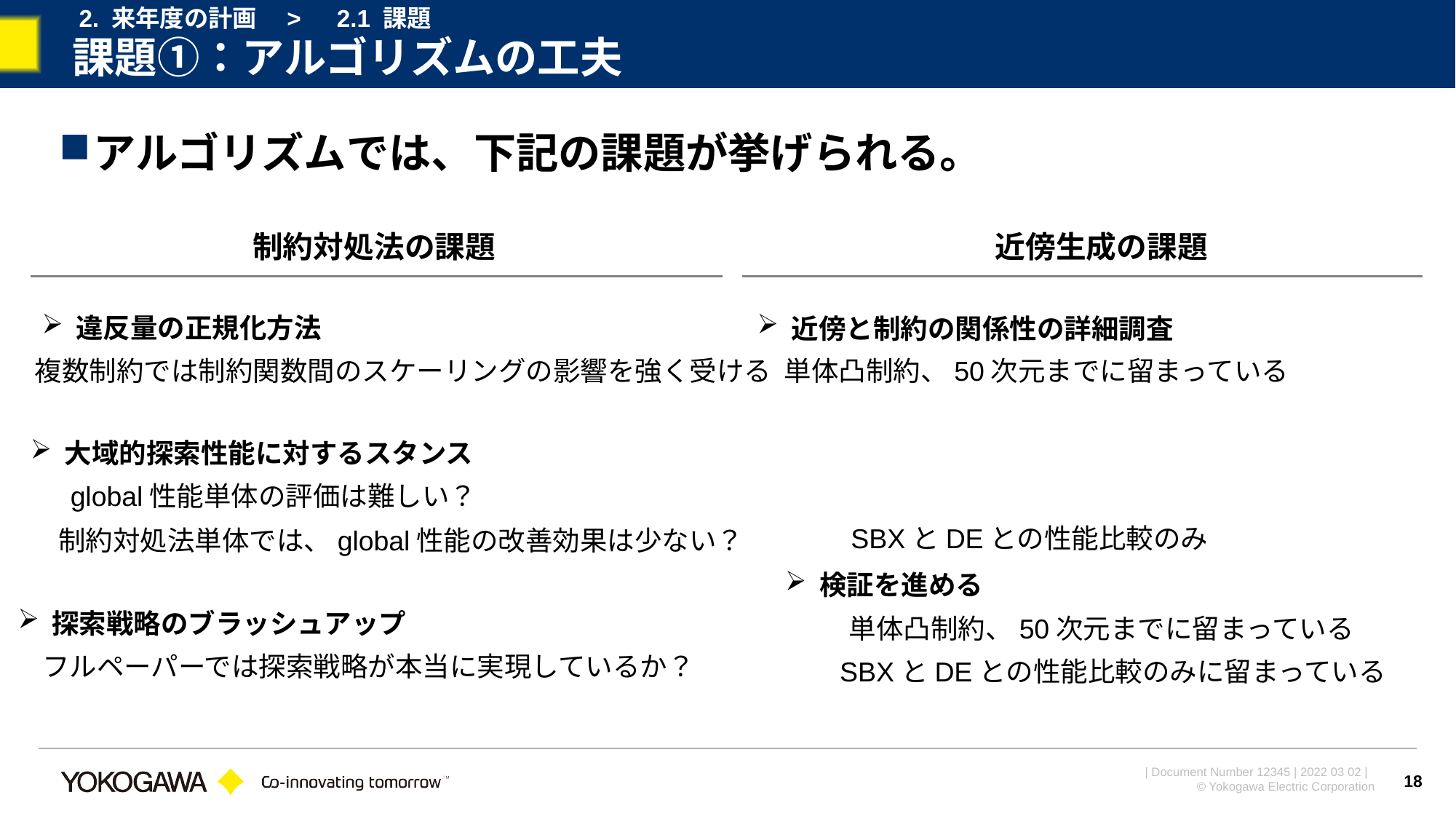

2. 来年度の計画　>　2.1 課題
# 課題①：アルゴリズムの工夫
アルゴリズムでは、下記の課題が挙げられる。
制約対処法の課題
近傍生成の課題
違反量の正規化方法
近傍と制約の関係性の詳細調査
複数制約では制約関数間のスケーリングの影響を強く受ける
単体凸制約、50次元までに留まっている
大域的探索性能に対するスタンス
global性能単体の評価は難しい？
SBXとDEとの性能比較のみ
制約対処法単体では、global性能の改善効果は少ない？
検証を進める
探索戦略のブラッシュアップ
単体凸制約、50次元までに留まっている
フルペーパーでは探索戦略が本当に実現しているか？
SBXとDEとの性能比較のみに留まっている
18